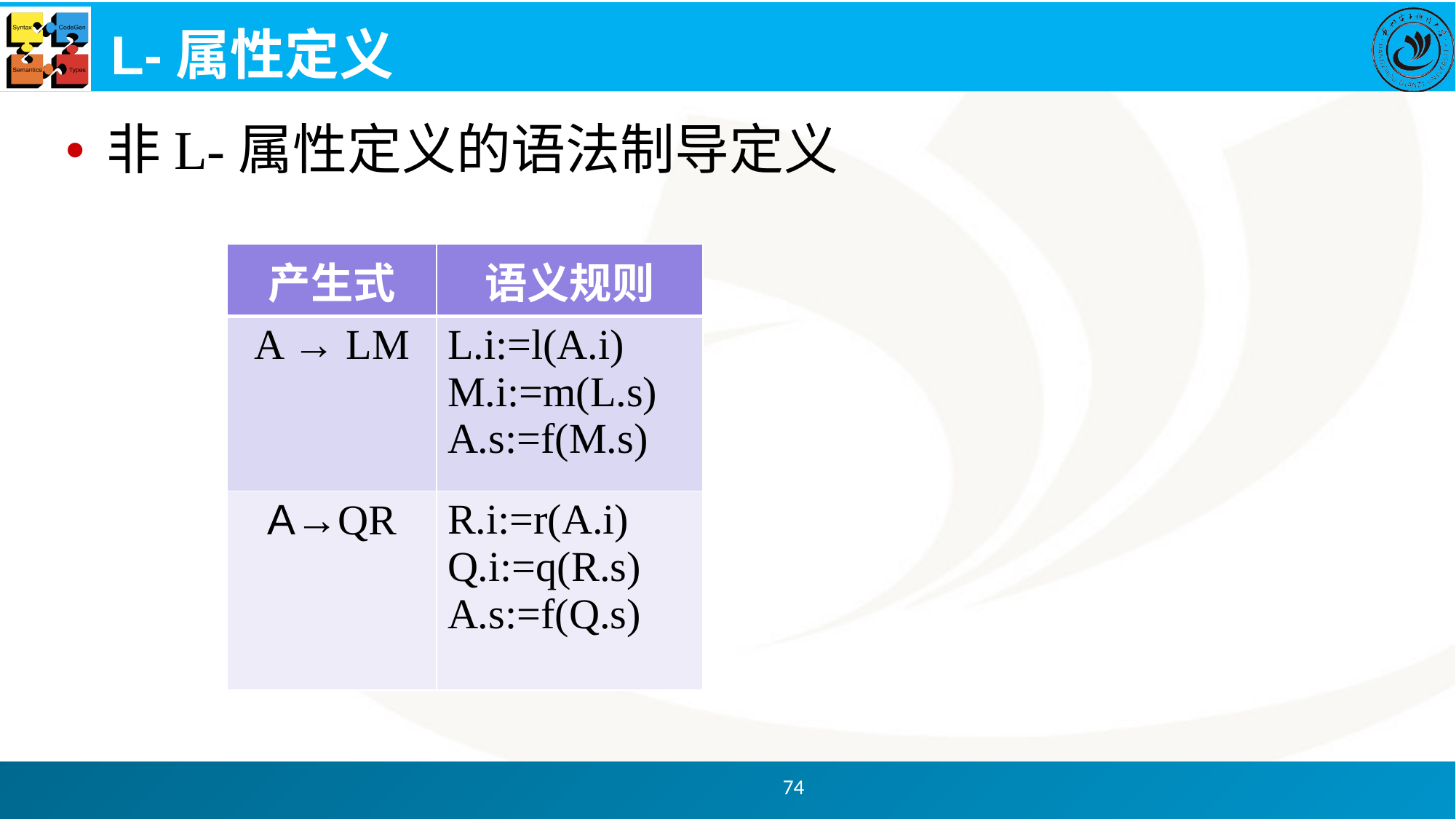

# L-属性定义
非L-属性定义的语法制导定义
| 产生式 | 语义规则 |
| --- | --- |
| A → LM | L.i:=l(A.i) M.i:=m(L.s) A.s:=f(M.s) |
| A→QR | R.i:=r(A.i) Q.i:=q(R.s) A.s:=f(Q.s) |
74